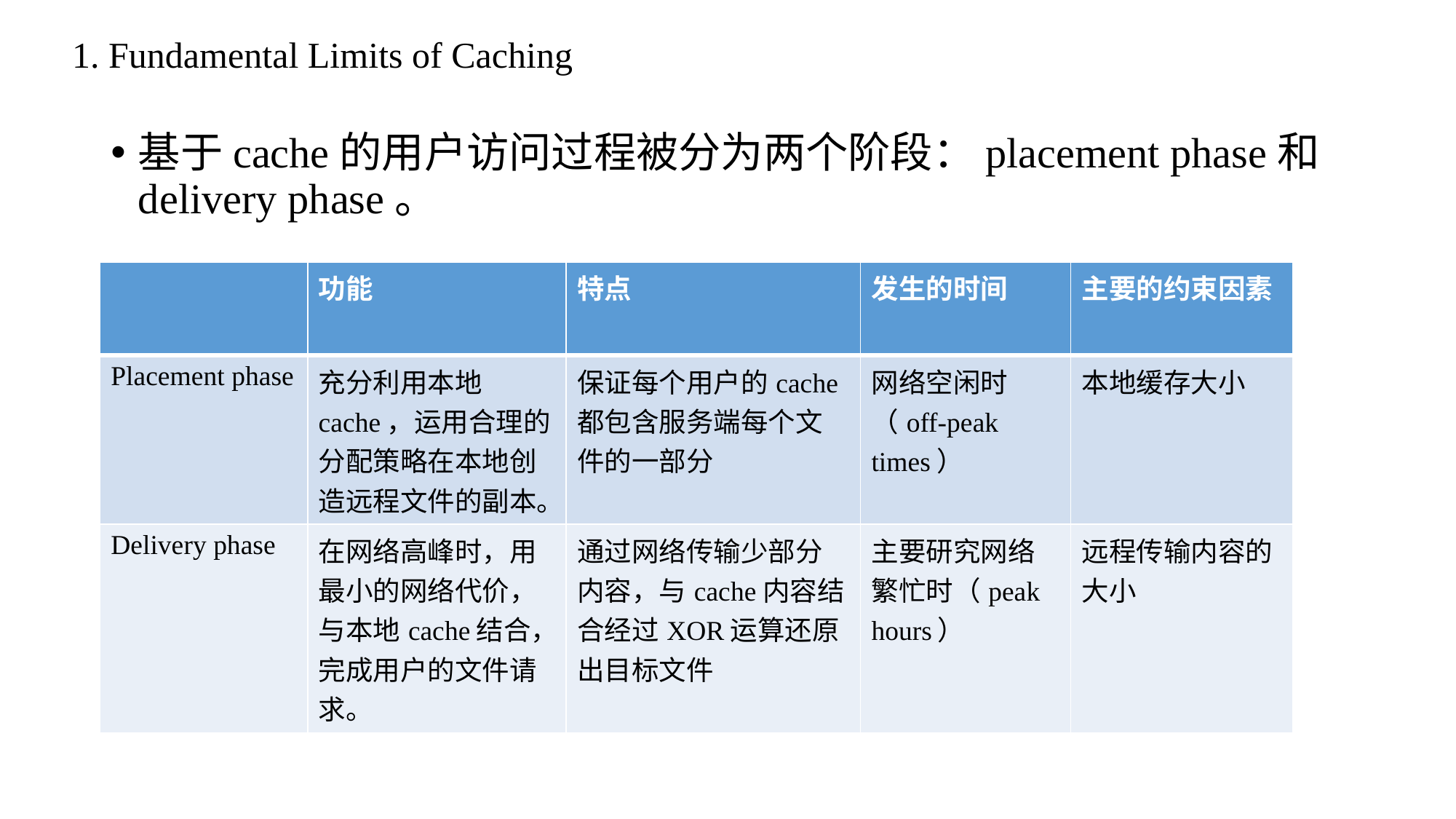

# 1. Fundamental Limits of Caching
基于cache的用户访问过程被分为两个阶段：placement phase和delivery phase。

|  | 功能 | 特点 | 发生的时间 | 主要的约束因素 |
| --- | --- | --- | --- | --- |
| Placement phase | 充分利用本地cache，运用合理的分配策略在本地创造远程文件的副本。 | 保证每个用户的cache都包含服务端每个文件的一部分 | 网络空闲时（off-peak times） | 本地缓存大小 |
| Delivery phase | 在网络高峰时，用最小的网络代价，与本地cache结合，完成用户的文件请求。 | 通过网络传输少部分内容，与cache内容结合经过XOR运算还原出目标文件 | 主要研究网络繁忙时（peak hours） | 远程传输内容的大小 |